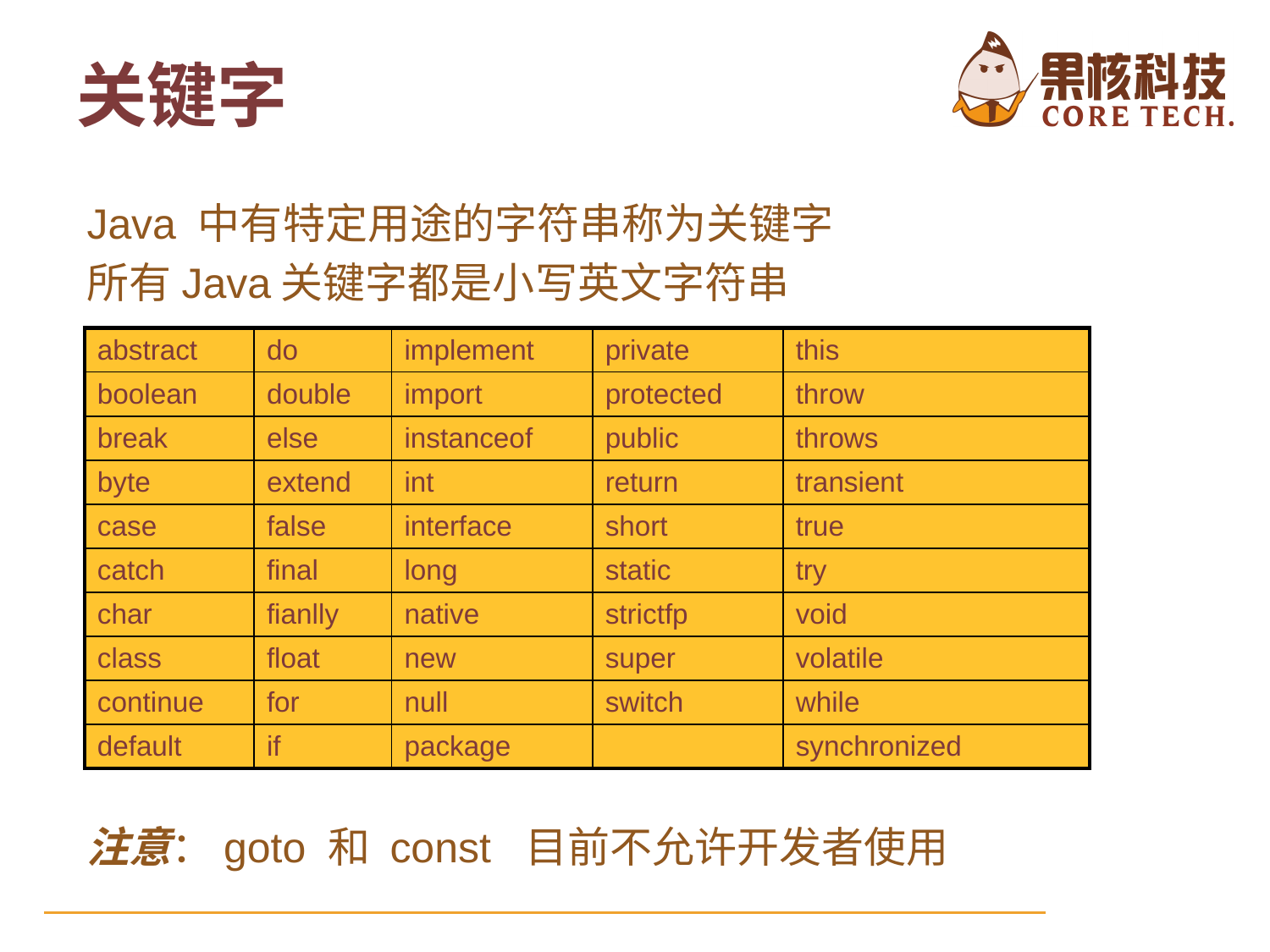

# 关键字
Java 中有特定用途的字符串称为关键字
所有Java关键字都是小写英文字符串

| abstract | do | implement | private | this |
| --- | --- | --- | --- | --- |
| boolean | double | import | protected | throw |
| break | else | instanceof | public | throws |
| byte | extend | int | return | transient |
| case | false | interface | short | true |
| catch | final | long | static | try |
| char | fianlly | native | strictfp | void |
| class | float | new | super | volatile |
| continue | for | null | switch | while |
| default | if | package |  | synchronized |
注意：goto 和 const  目前不允许开发者使用